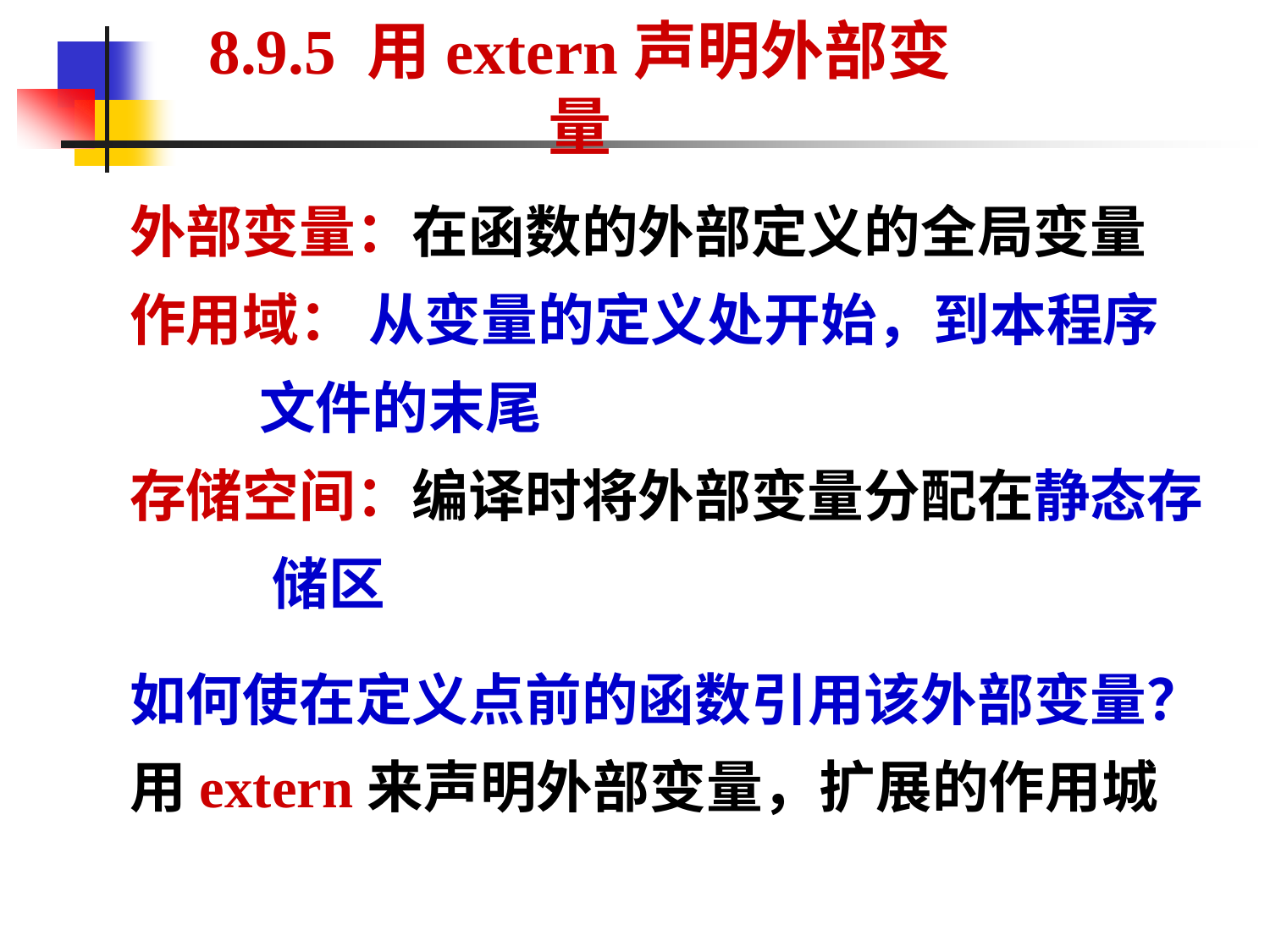

8.9.5 用extern声明外部变量
外部变量：在函数的外部定义的全局变量
作用域： 从变量的定义处开始，到本程序
         文件的末尾
存储空间：编译时将外部变量分配在静态存
          储区

如何使在定义点前的函数引用该外部变量？
用extern来声明外部变量，扩展的作用城